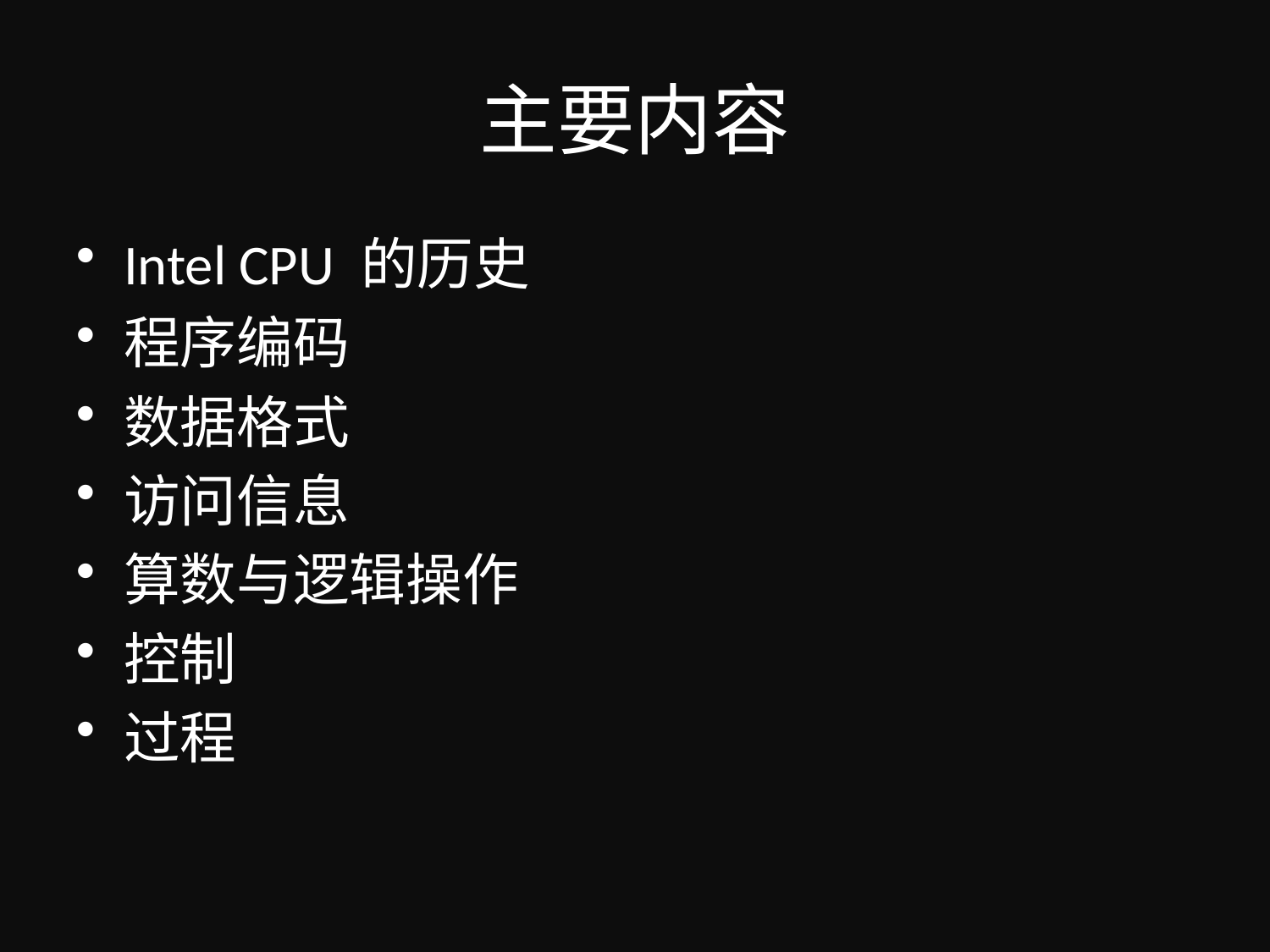

# 主要内容
Intel CPU 的历史
程序编码
数据格式
访问信息
算数与逻辑操作
控制
过程